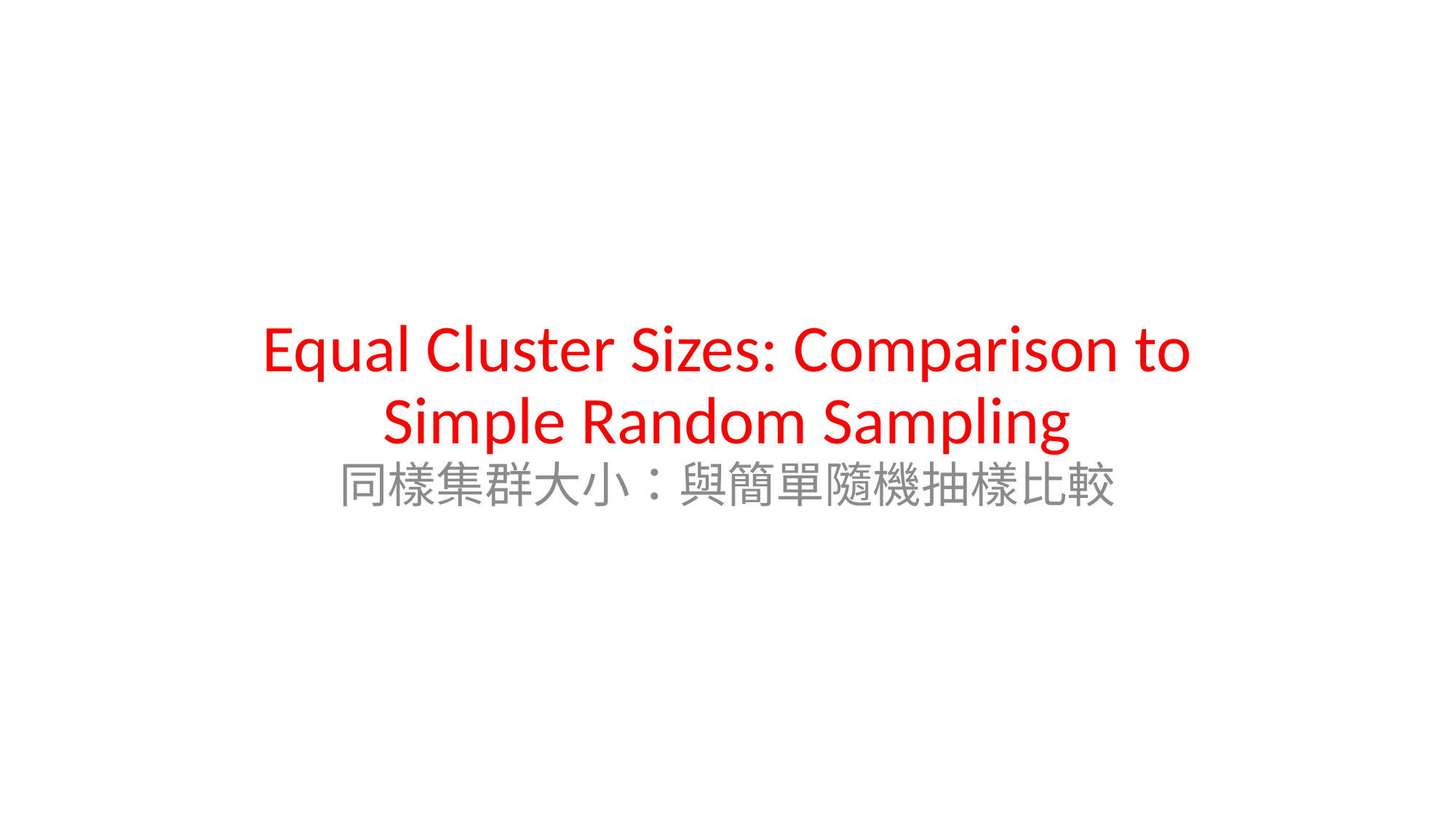

# Equal Cluster Sizes: Comparison to Simple Random Sampling
同樣集群大小：與簡單隨機抽樣比較